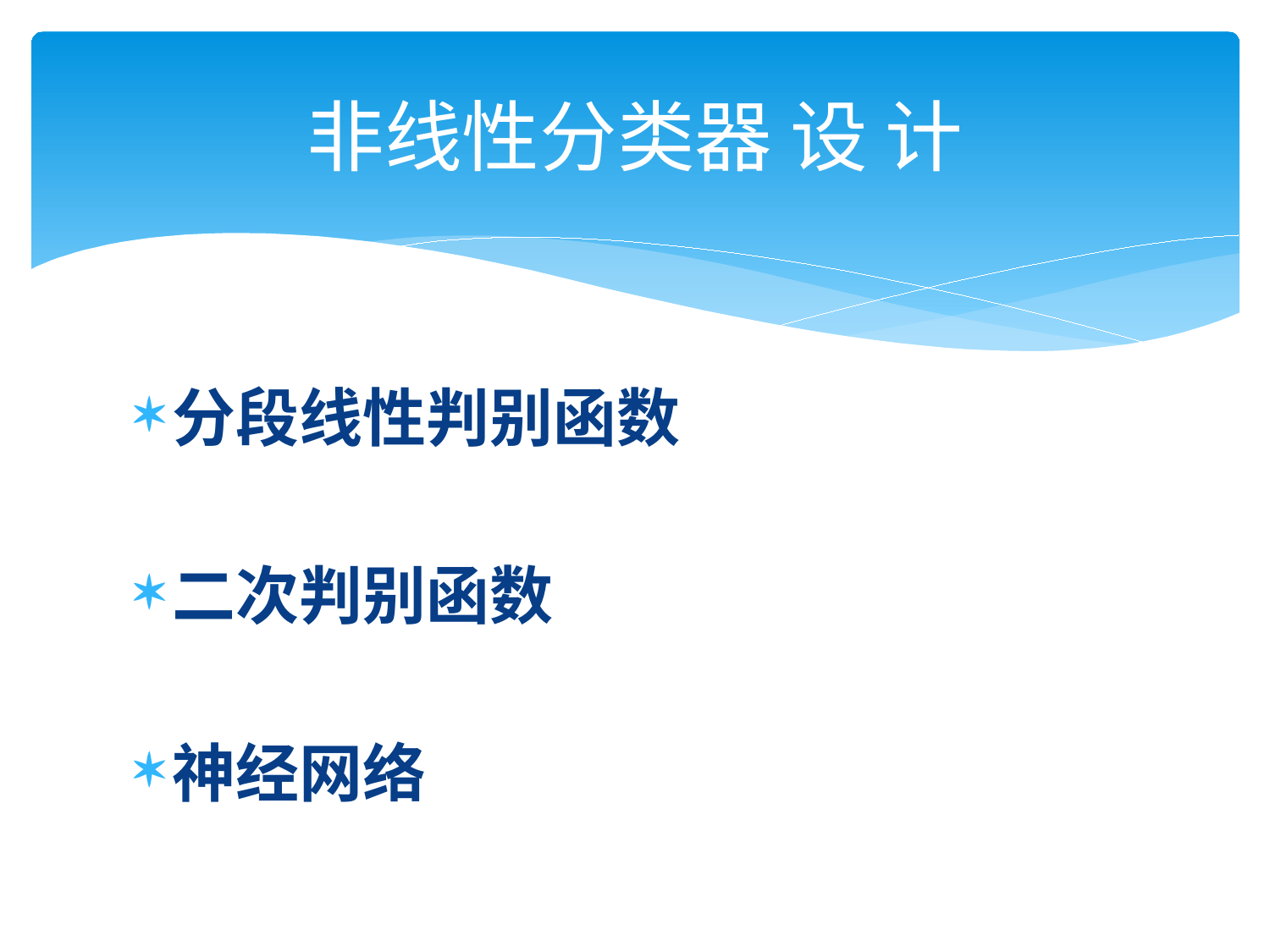

# 非线性分类器 设 计
分段线性判别函数

二次判别函数

神经网络